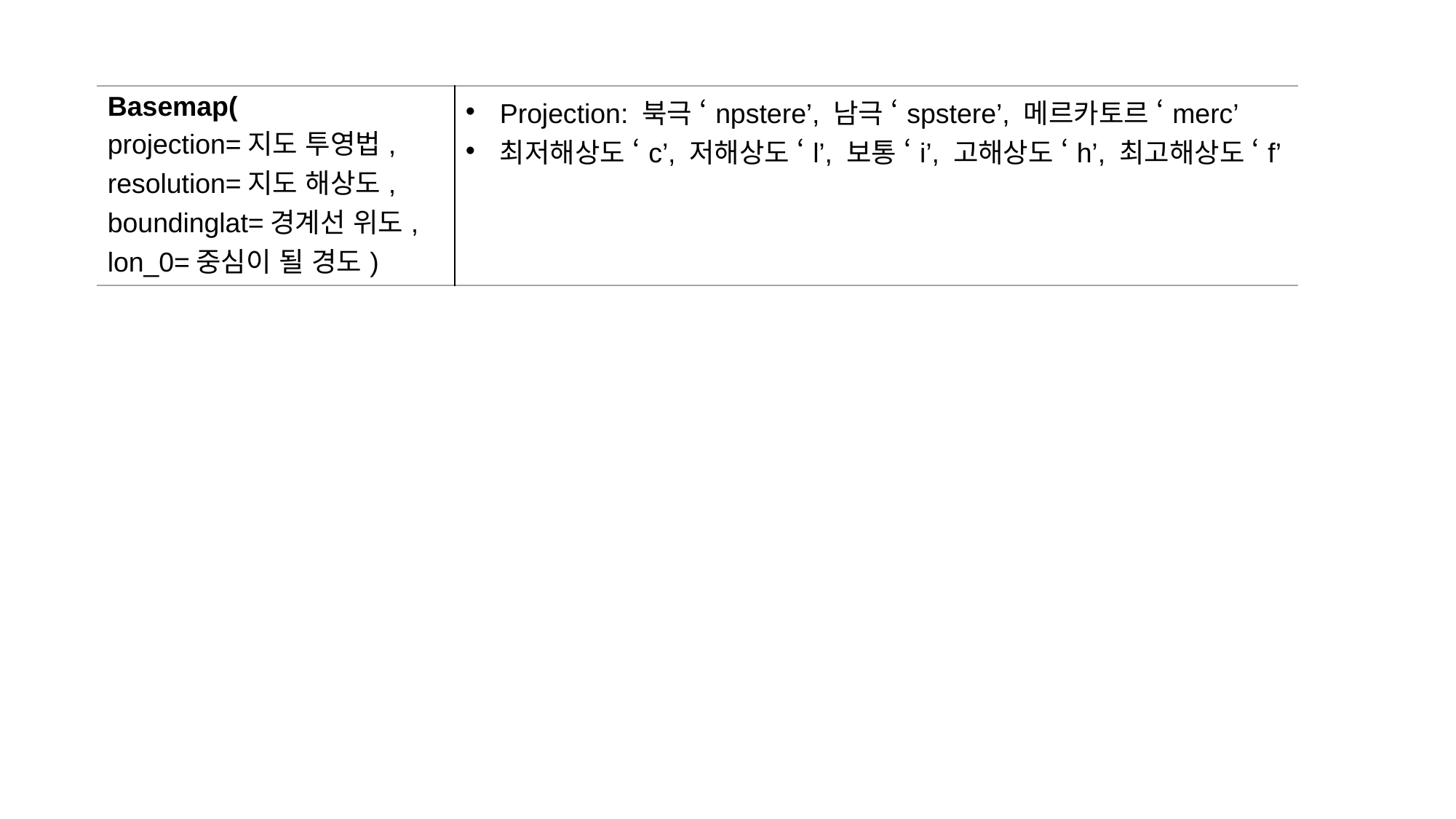

| Basemap( projection=지도 투영법, resolution=지도 해상도, boundinglat=경계선 위도, lon\_0=중심이 될 경도) | Projection: 북극 ‘npstere’, 남극 ‘spstere’, 메르카토르 ‘merc’ 최저해상도 ‘c’, 저해상도 ‘l’, 보통 ‘i’, 고해상도 ‘h’, 최고해상도 ‘f’ |
| --- | --- |